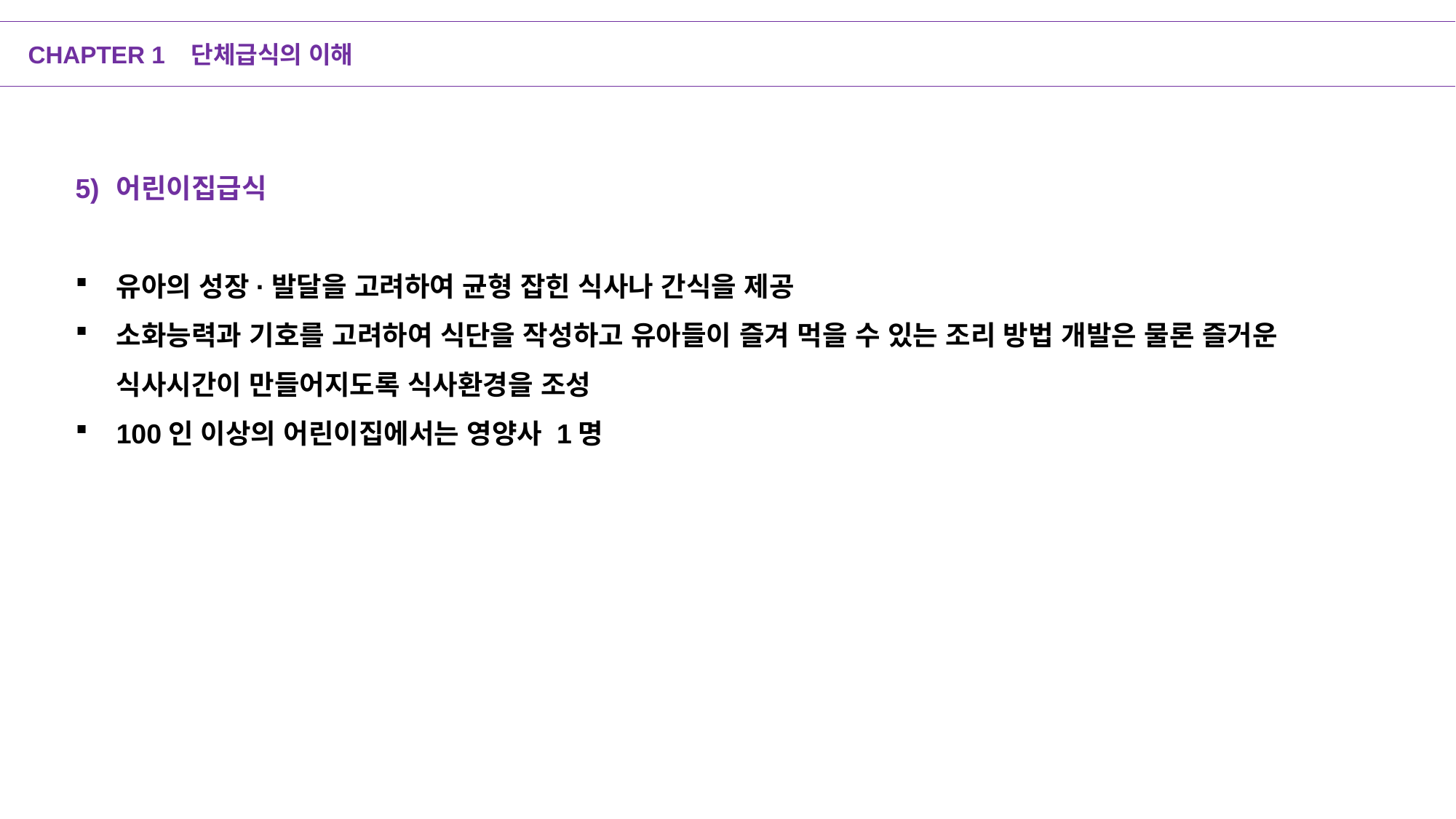

CHAPTER 1   단체급식의 이해
5)	어린이집급식

유아의 성장·발달을 고려하여 균형 잡힌 식사나 간식을 제공
소화능력과 기호를 고려하여 식단을 작성하고 유아들이 즐겨 먹을 수 있는 조리 방법 개발은 물론 즐거운 식사시간이 만들어지도록 식사환경을 조성
100인 이상의 어린이집에서는 영양사 1명